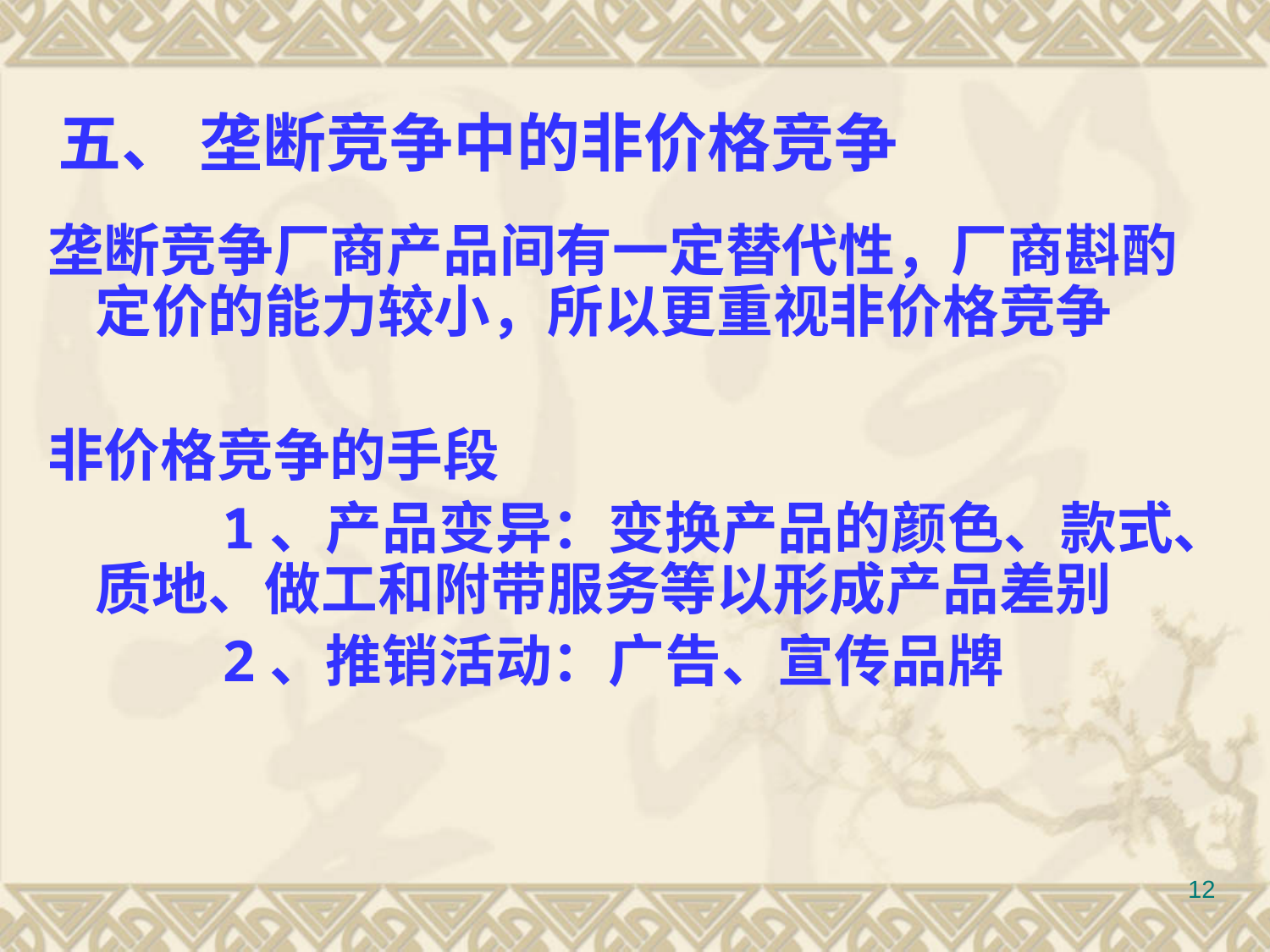

# 五、 垄断竞争中的非价格竞争
垄断竞争厂商产品间有一定替代性，厂商斟酌定价的能力较小，所以更重视非价格竞争

非价格竞争的手段
		1、产品变异：变换产品的颜色、款式、质地、做工和附带服务等以形成产品差别
		2、推销活动：广告、宣传品牌
12